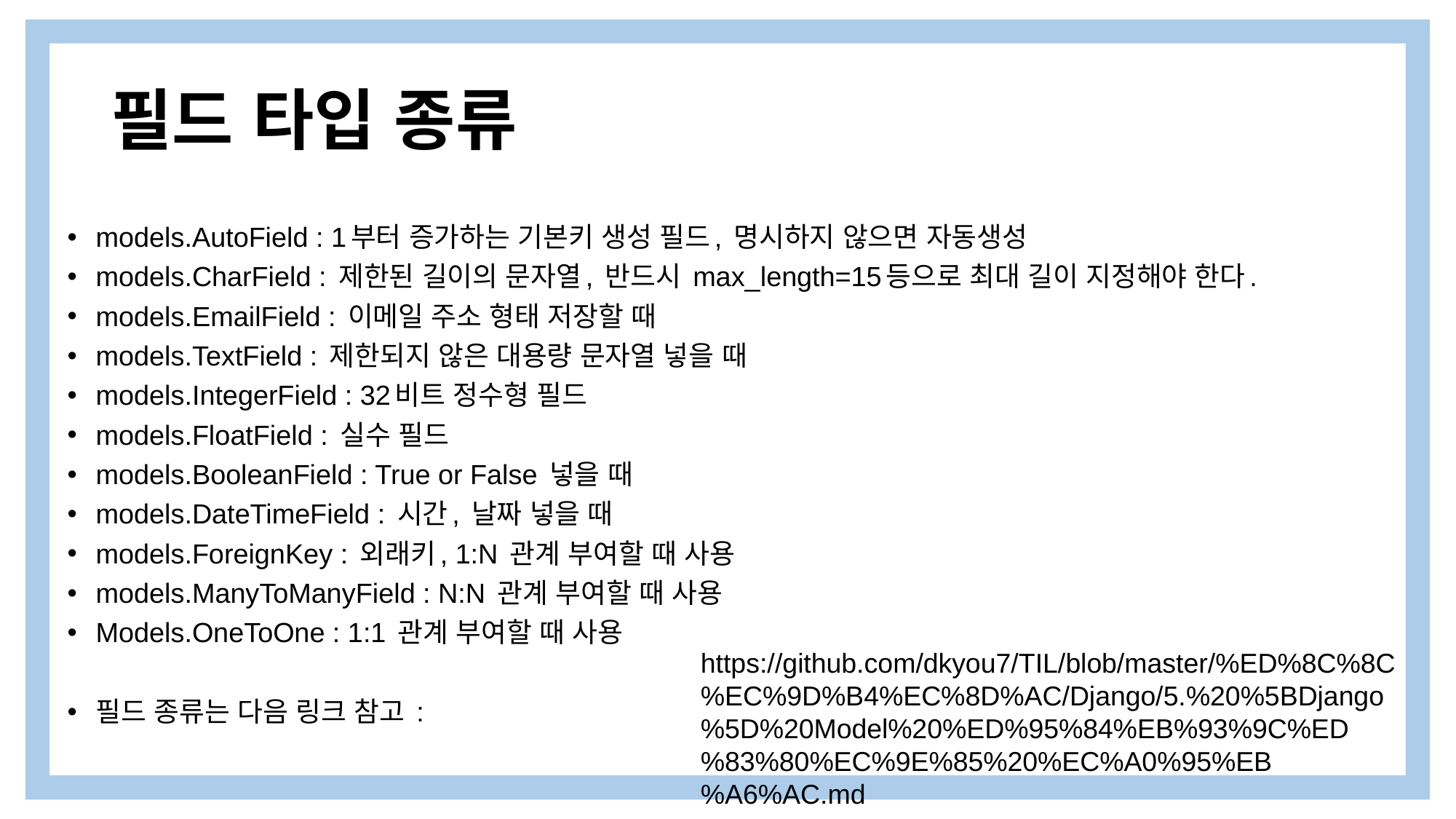

# 필드 타입 종류
models.AutoField : 1부터 증가하는 기본키 생성 필드, 명시하지 않으면 자동생성
models.CharField : 제한된 길이의 문자열, 반드시 max_length=15등으로 최대 길이 지정해야 한다.
models.EmailField : 이메일 주소 형태 저장할 때
models.TextField : 제한되지 않은 대용량 문자열 넣을 때
models.IntegerField : 32비트 정수형 필드
models.FloatField : 실수 필드
models.BooleanField : True or False 넣을 때
models.DateTimeField : 시간, 날짜 넣을 때
models.ForeignKey : 외래키, 1:N 관계 부여할 때 사용
models.ManyToManyField : N:N 관계 부여할 때 사용
Models.OneToOne : 1:1 관계 부여할 때 사용

필드 종류는 다음 링크 참고 :
https://github.com/dkyou7/TIL/blob/master/%ED%8C%8C%EC%9D%B4%EC%8D%AC/Django/5.%20%5BDjango%5D%20Model%20%ED%95%84%EB%93%9C%ED%83%80%EC%9E%85%20%EC%A0%95%EB%A6%AC.md